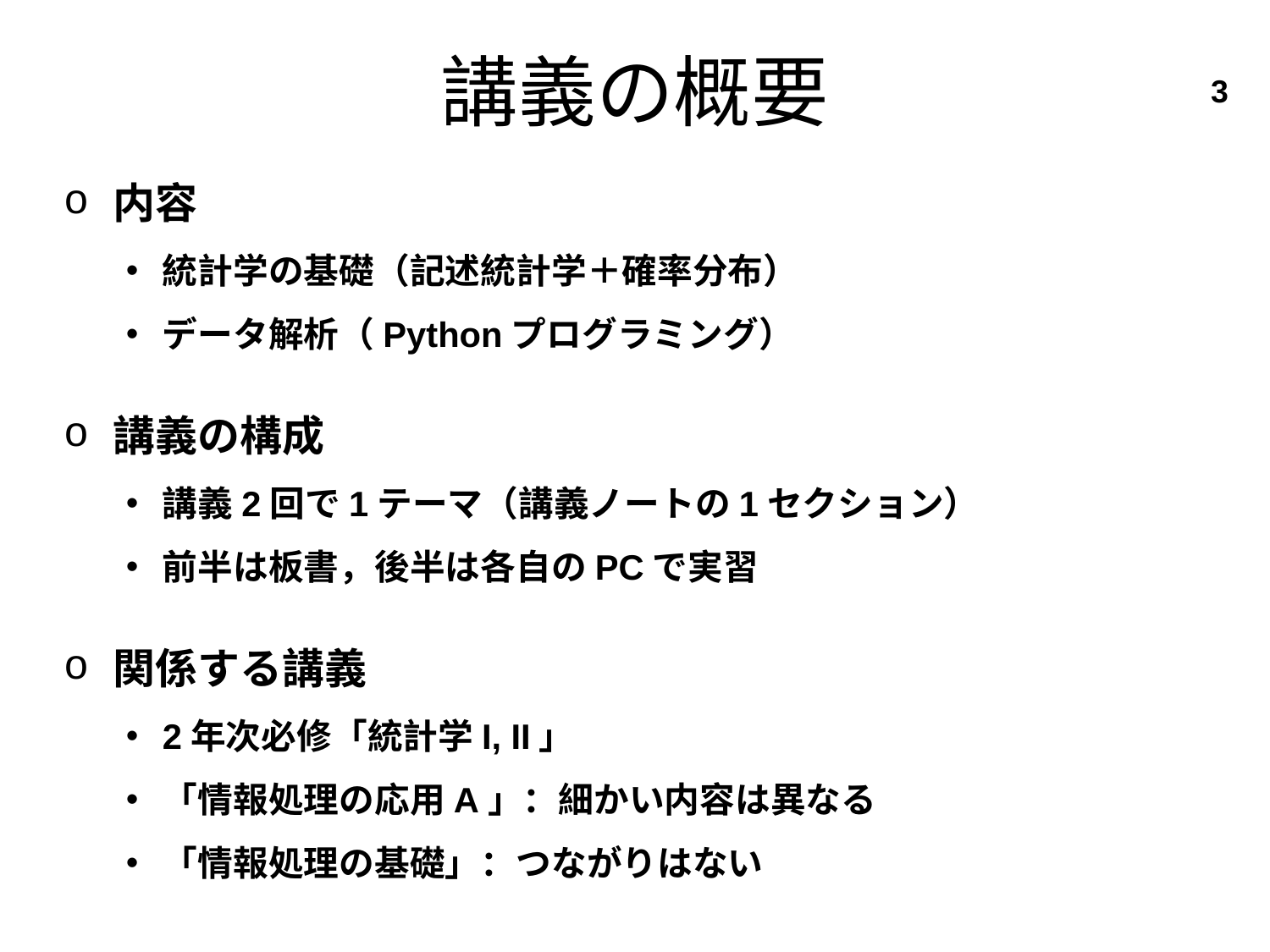

# 講義の概要
3
内容
統計学の基礎（記述統計学＋確率分布）
データ解析（Pythonプログラミング）
講義の構成
講義2回で1テーマ（講義ノートの1セクション）
前半は板書，後半は各自のPCで実習
関係する講義
2年次必修「統計学I, II」
「情報処理の応用A」：細かい内容は異なる
「情報処理の基礎」：つながりはない